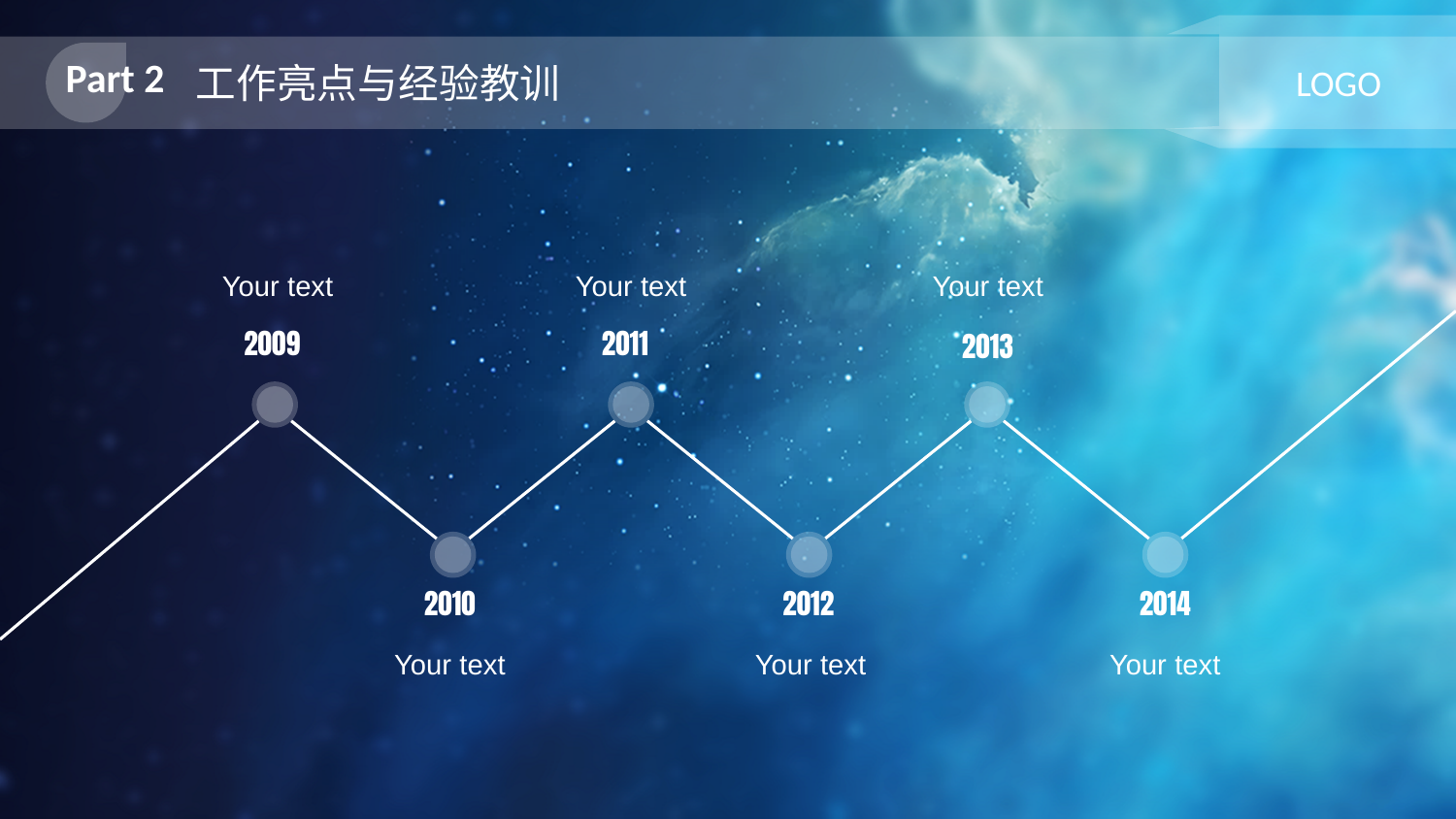

Part 2
工作亮点与经验教训
LOGO
Your text
2009
Your text
2011
Your text
2013

2010
Your text
2012
Your text
2014
Your text